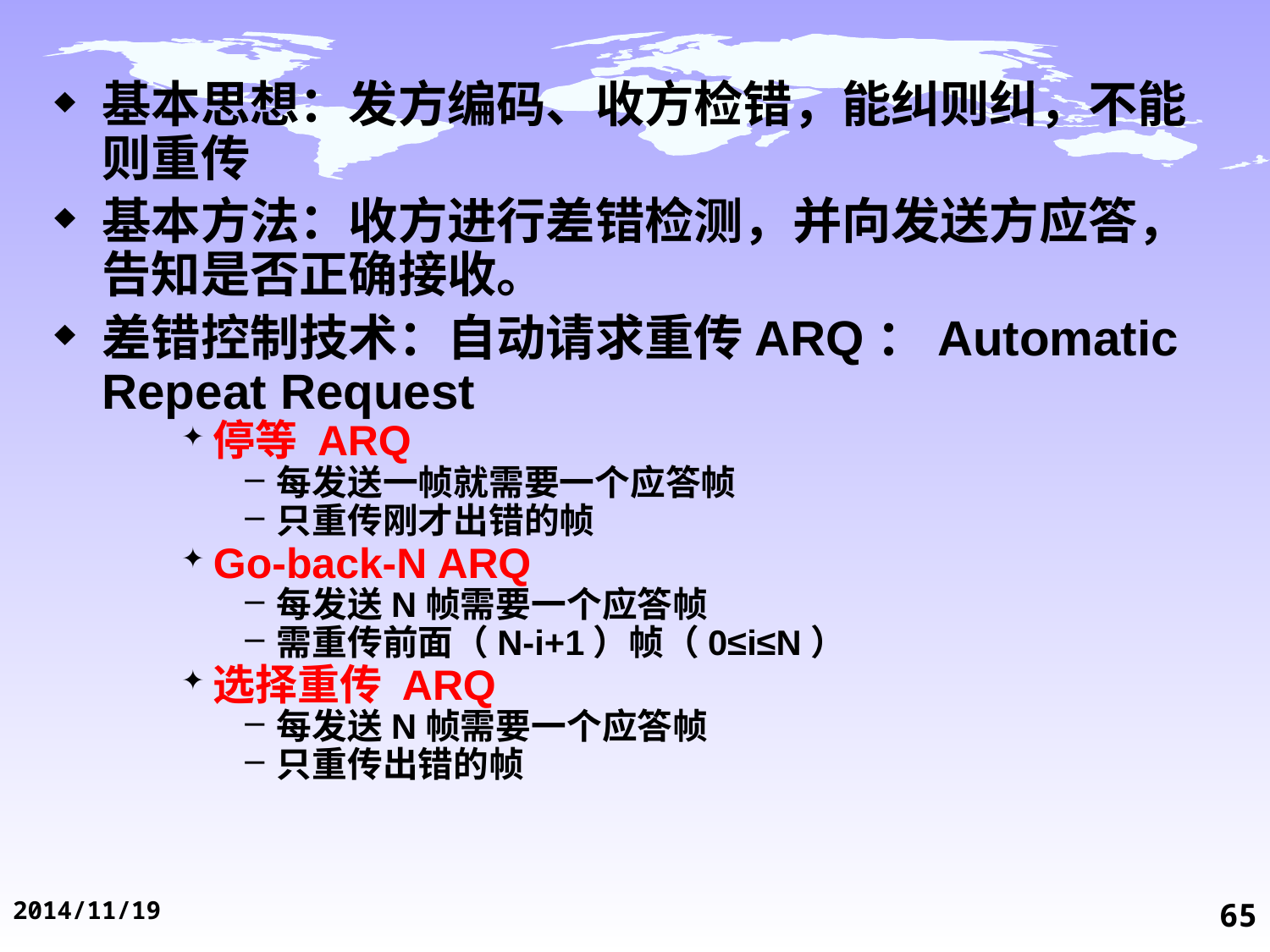

基本思想：发方编码、收方检错，能纠则纠，不能则重传
基本方法：收方进行差错检测，并向发送方应答，告知是否正确接收。
差错控制技术：自动请求重传ARQ：Automatic Repeat Request
停等 ARQ
每发送一帧就需要一个应答帧
只重传刚才出错的帧
Go-back-N ARQ
每发送N帧需要一个应答帧
需重传前面（N-i+1）帧（0≤i≤N）
选择重传 ARQ
每发送N帧需要一个应答帧
只重传出错的帧
2014/11/19
65